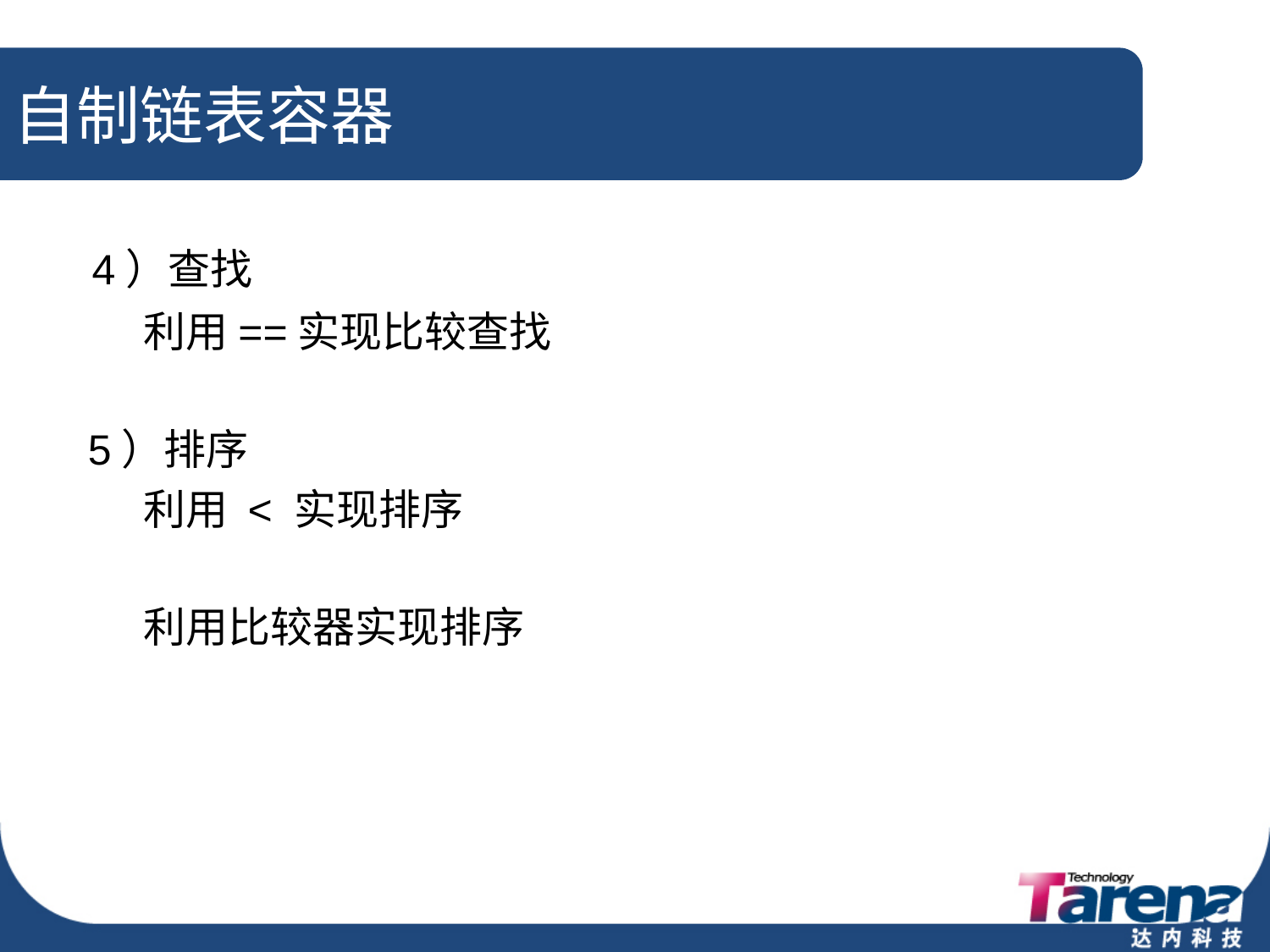

# 自制链表容器
 4）查找
      利用==实现比较查找

 5）排序
      利用 < 实现排序

      利用比较器实现排序